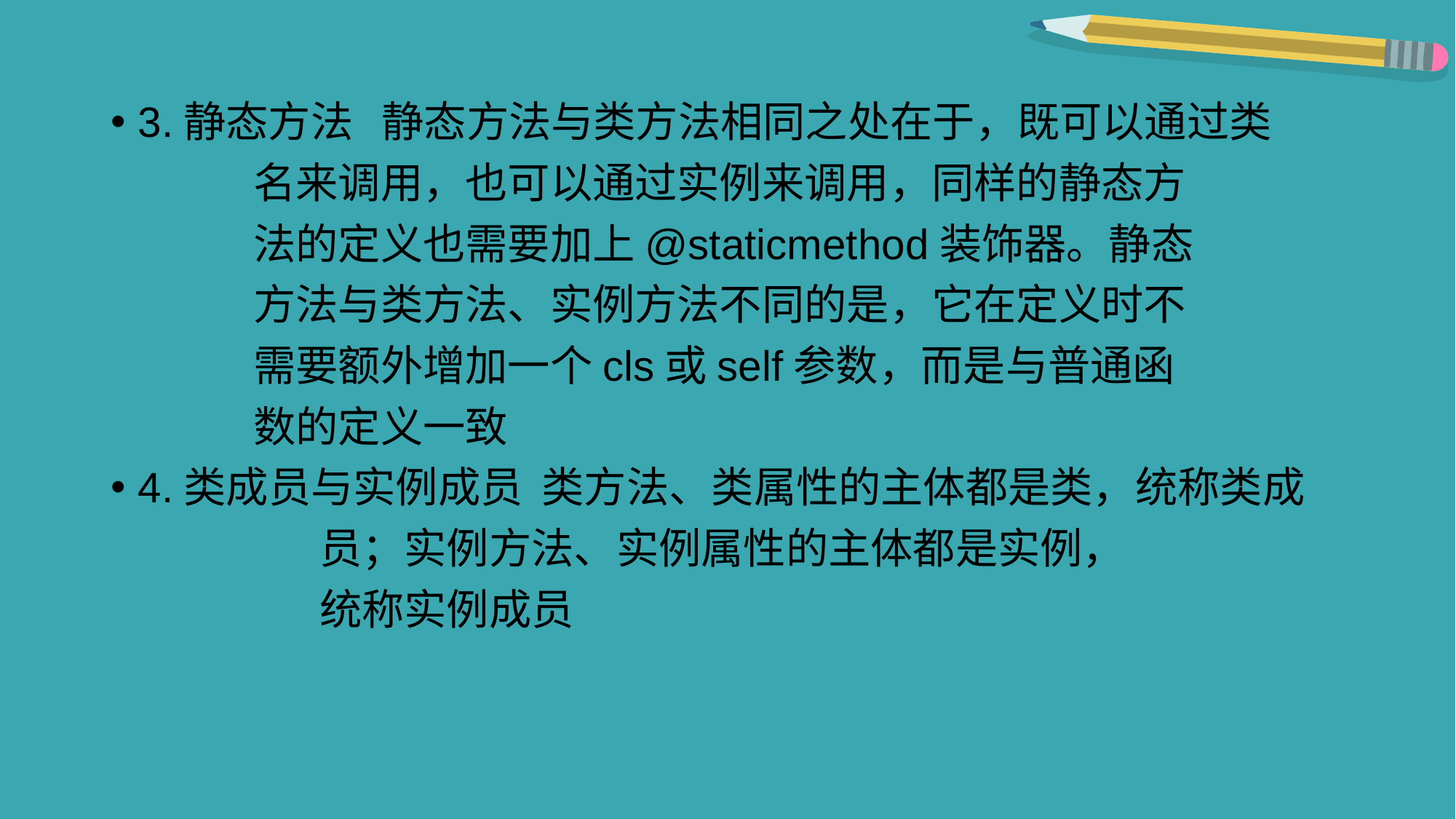

3.静态方法   静态方法与类方法相同之处在于，既可以通过类
              名来调用，也可以通过实例来调用，同样的静态方
              法的定义也需要加上@staticmethod装饰器。静态
              方法与类方法、实例方法不同的是，它在定义时不
              需要额外增加一个cls或self参数，而是与普通函
              数的定义一致
4.类成员与实例成员  类方法、类属性的主体都是类，统称类成
                     员；实例方法、实例属性的主体都是实例，
                     统称实例成员